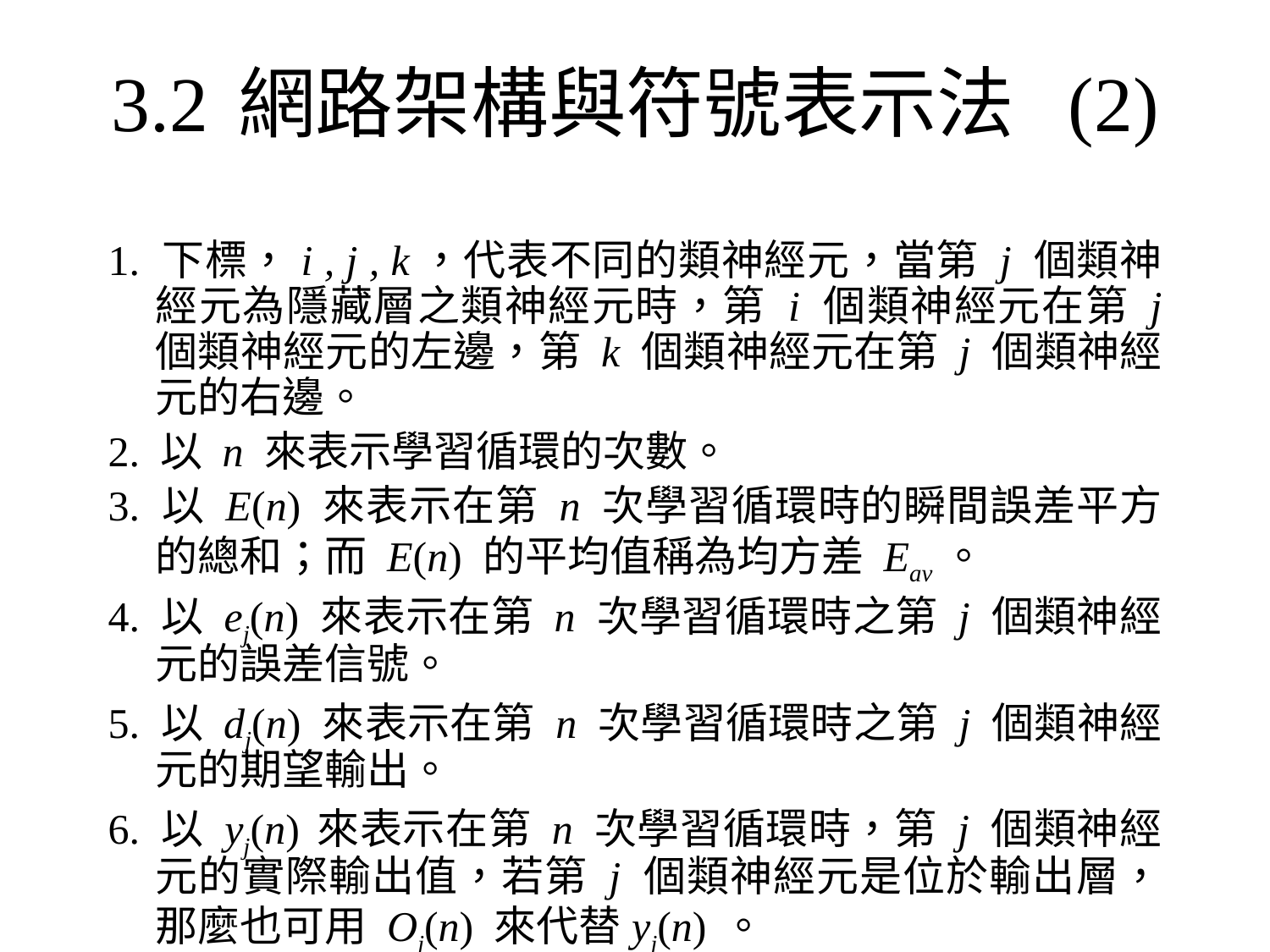

# 3.2	網路架構與符號表示法  (2)
1. 下標，i , j , k，代表不同的類神經元，當第 j 個類神經元為隱藏層之類神經元時，第 i 個類神經元在第 j 個類神經元的左邊，第 k 個類神經元在第 j 個類神經元的右邊。
2. 以 n 來表示學習循環的次數。
3. 以 E(n) 來表示在第 n 次學習循環時的瞬間誤差平方的總和；而 E(n) 的平均值稱為均方差 Eav。
4. 以 ej(n) 來表示在第 n 次學習循環時之第 j 個類神經元的誤差信號。
5. 以 dj(n) 來表示在第 n 次學習循環時之第 j 個類神經元的期望輸出。
6. 以 yj(n) 來表示在第 n 次學習循環時，第 j 個類神經元的實際輸出值，若第 j 個類神經元是位於輸出層，那麼也可用 Oj(n) 來代替yj(n) 。